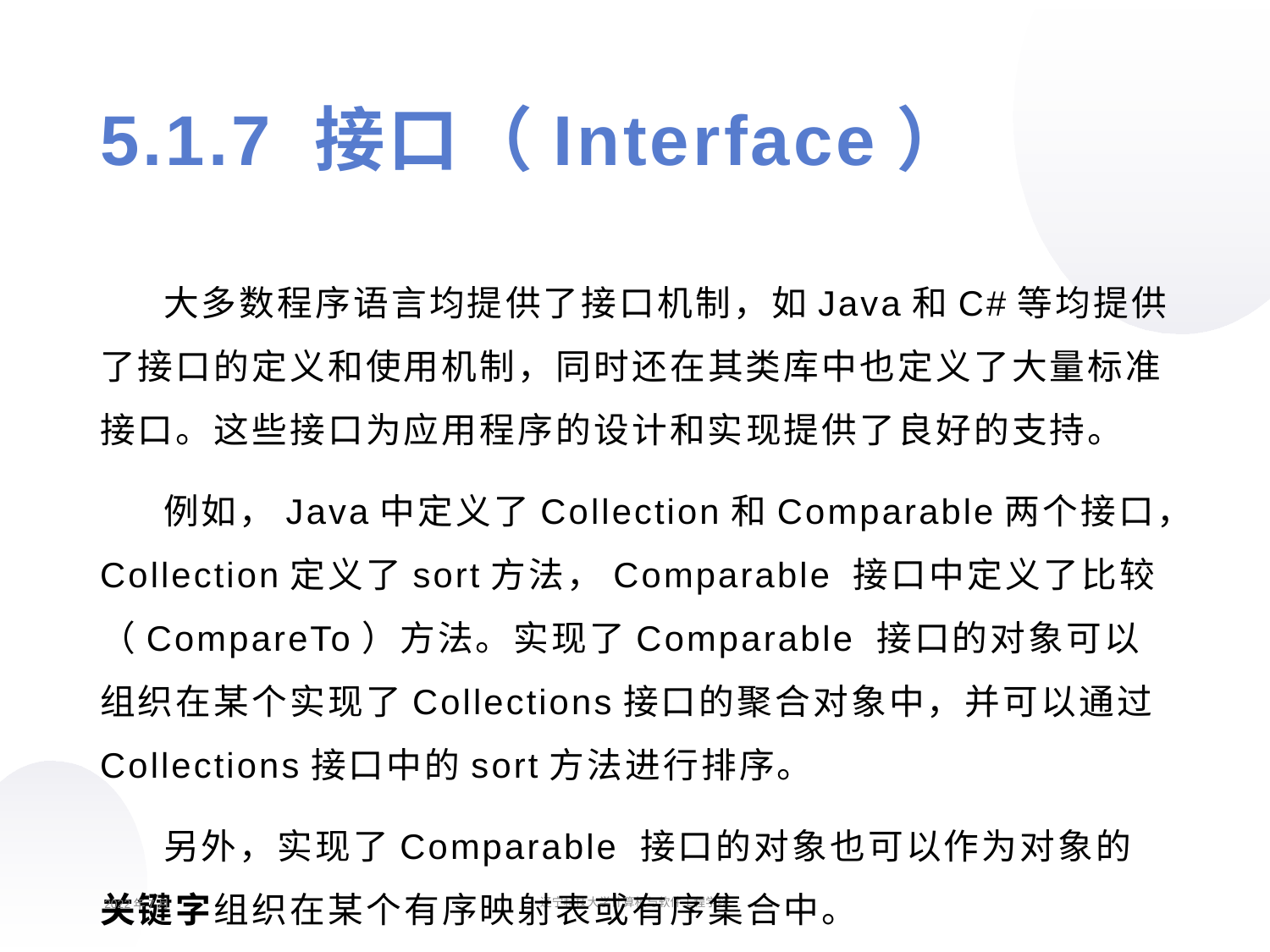

5.1.7 接口（Interface）
大多数程序语言均提供了接口机制，如Java和C#等均提供了接口的定义和使用机制，同时还在其类库中也定义了大量标准接口。这些接口为应用程序的设计和实现提供了良好的支持。
例如，Java中定义了Collection和Comparable两个接口，Collection定义了sort方法，Comparable 接口中定义了比较（CompareTo）方法。实现了Comparable 接口的对象可以组织在某个实现了Collections接口的聚合对象中，并可以通过Collections接口中的sort方法进行排序。
另外，实现了Comparable 接口的对象也可以作为对象的关键字组织在某个有序映射表或有序集合中。

2022年7月
辽宁科技大学计算机与软件工程学院
54